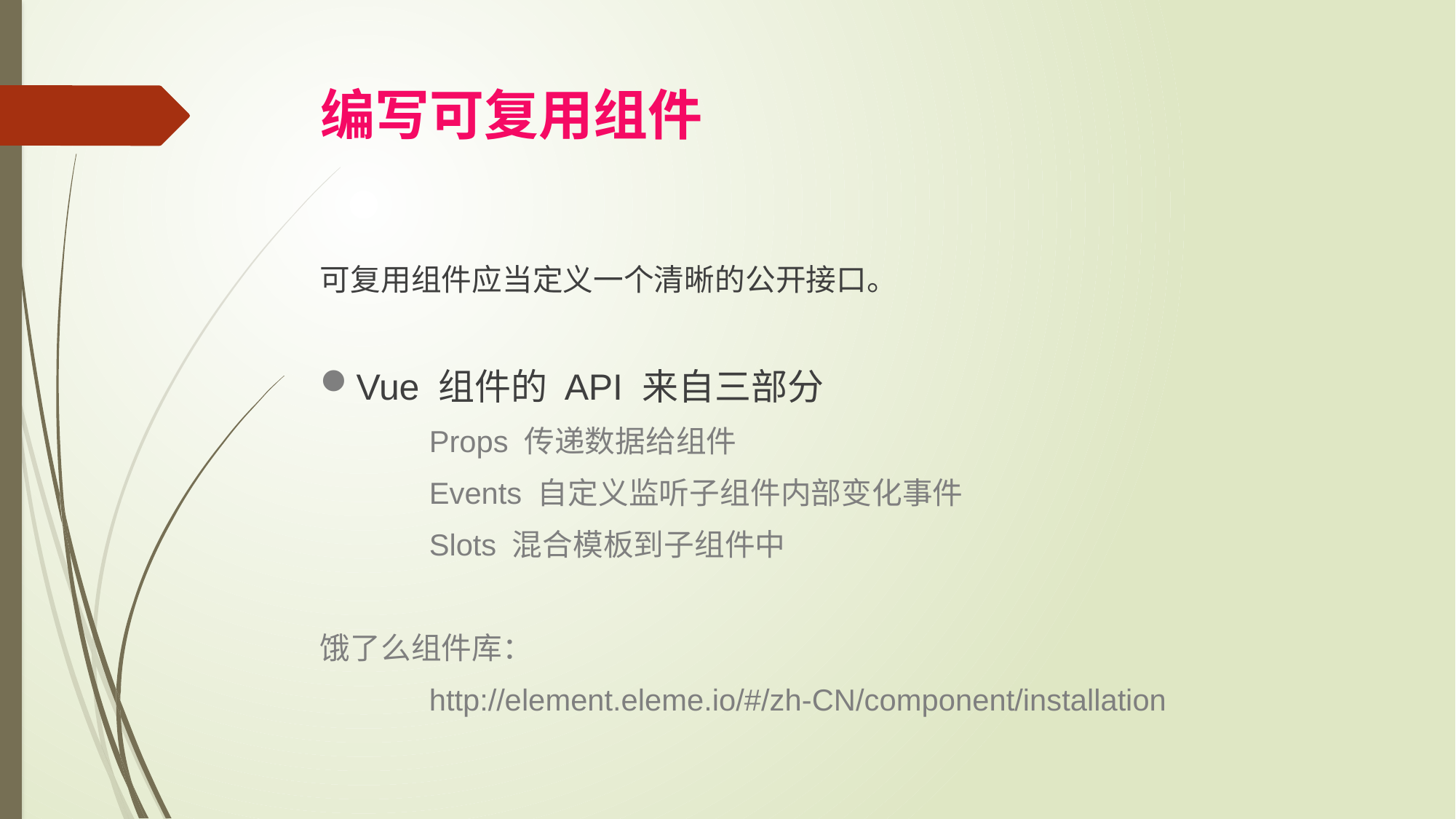

# 编写可复用组件
可复用组件应当定义一个清晰的公开接口。

Vue 组件的 API 来自三部分
	Props 传递数据给组件
	Events 自定义监听子组件内部变化事件
	Slots 混合模板到子组件中

饿了么组件库：
	http://element.eleme.io/#/zh-CN/component/installation